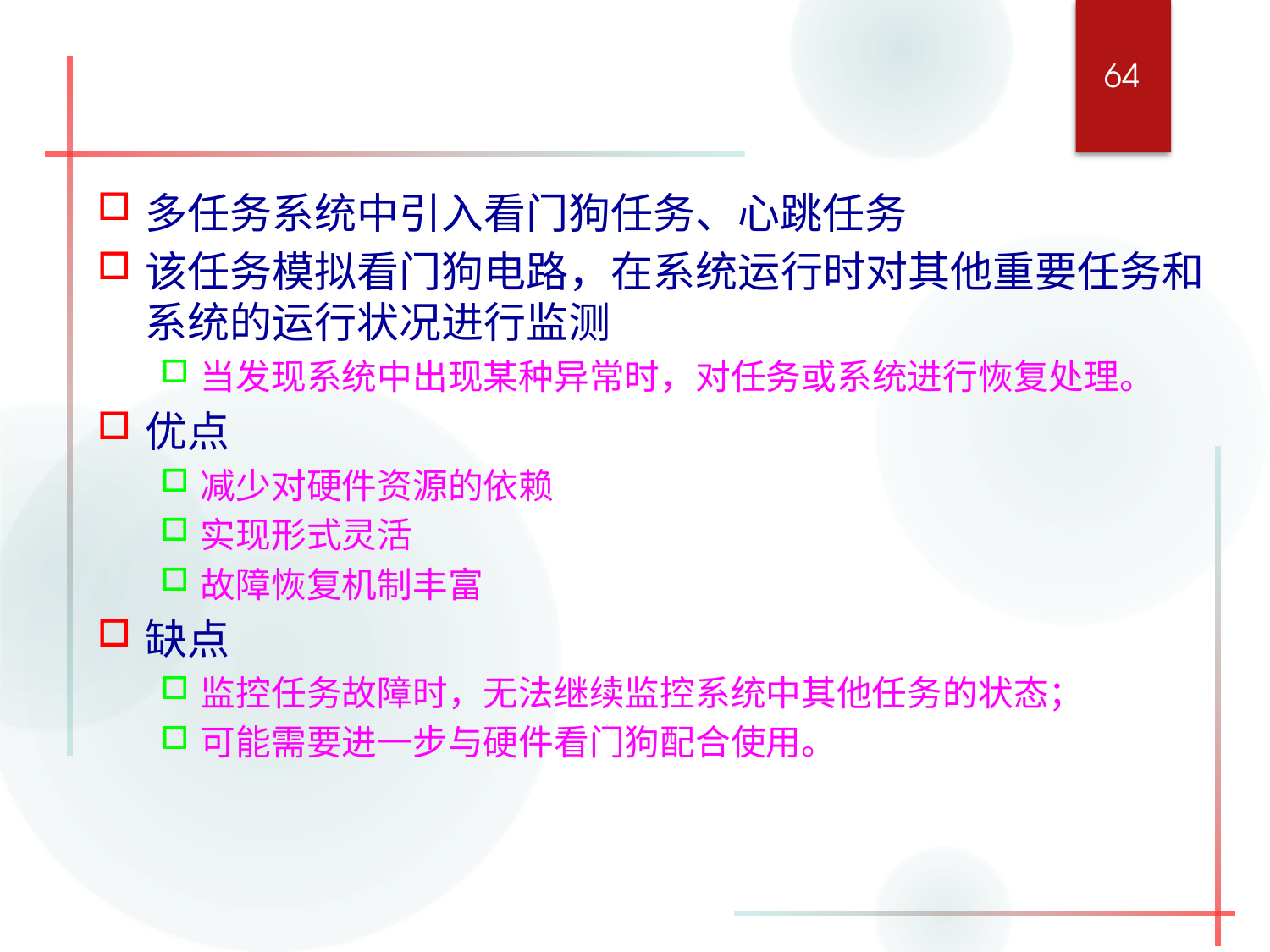

64
多任务系统中引入看门狗任务、心跳任务
该任务模拟看门狗电路，在系统运行时对其他重要任务和系统的运行状况进行监测
当发现系统中出现某种异常时，对任务或系统进行恢复处理。
优点
减少对硬件资源的依赖
实现形式灵活
故障恢复机制丰富
缺点
监控任务故障时，无法继续监控系统中其他任务的状态；
可能需要进一步与硬件看门狗配合使用。